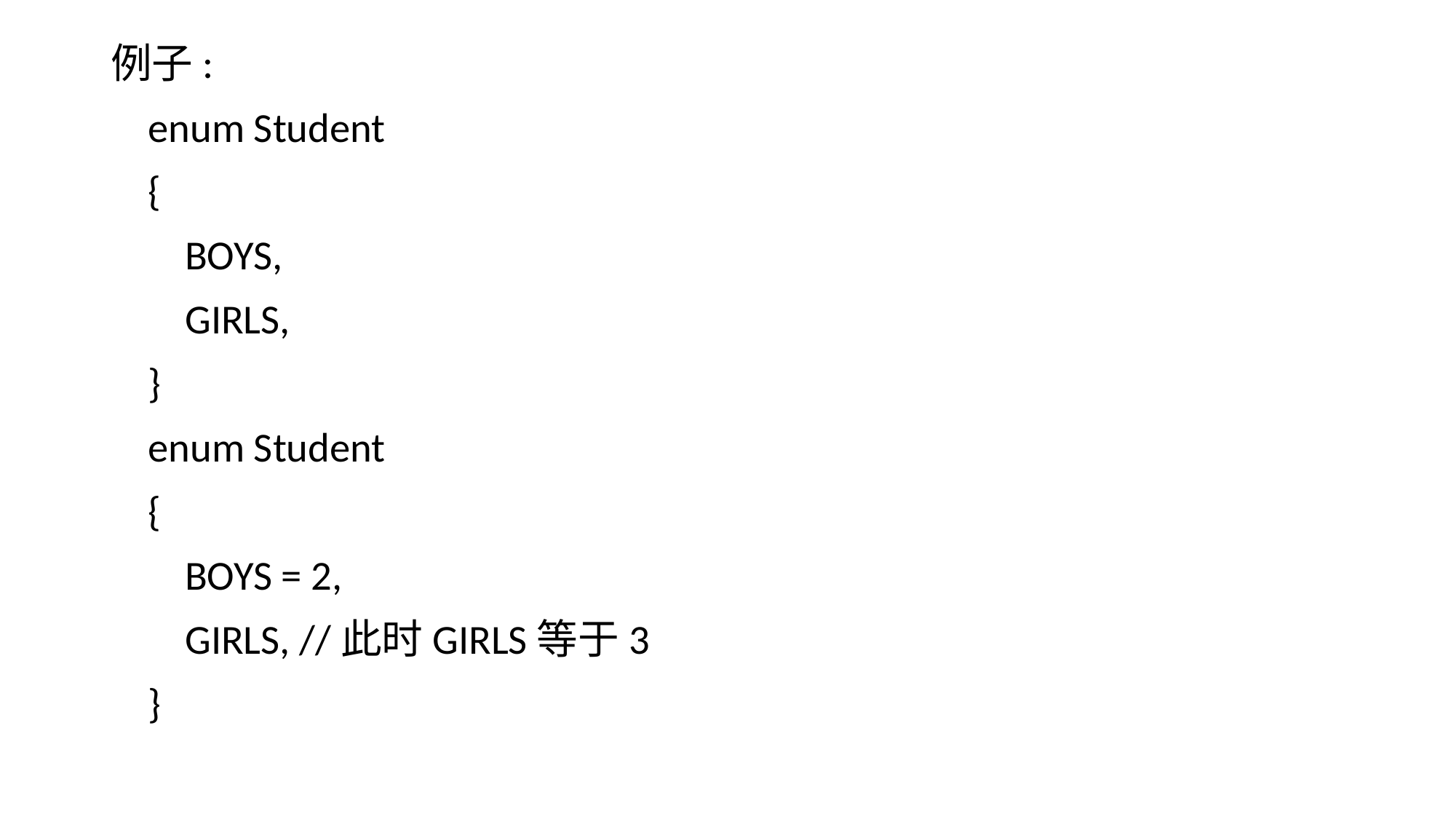

例子:
    enum Student
    {
        BOYS,
        GIRLS,
    }
    enum Student
    {
        BOYS = 2,
        GIRLS, //此时GIRLS等于3
    }